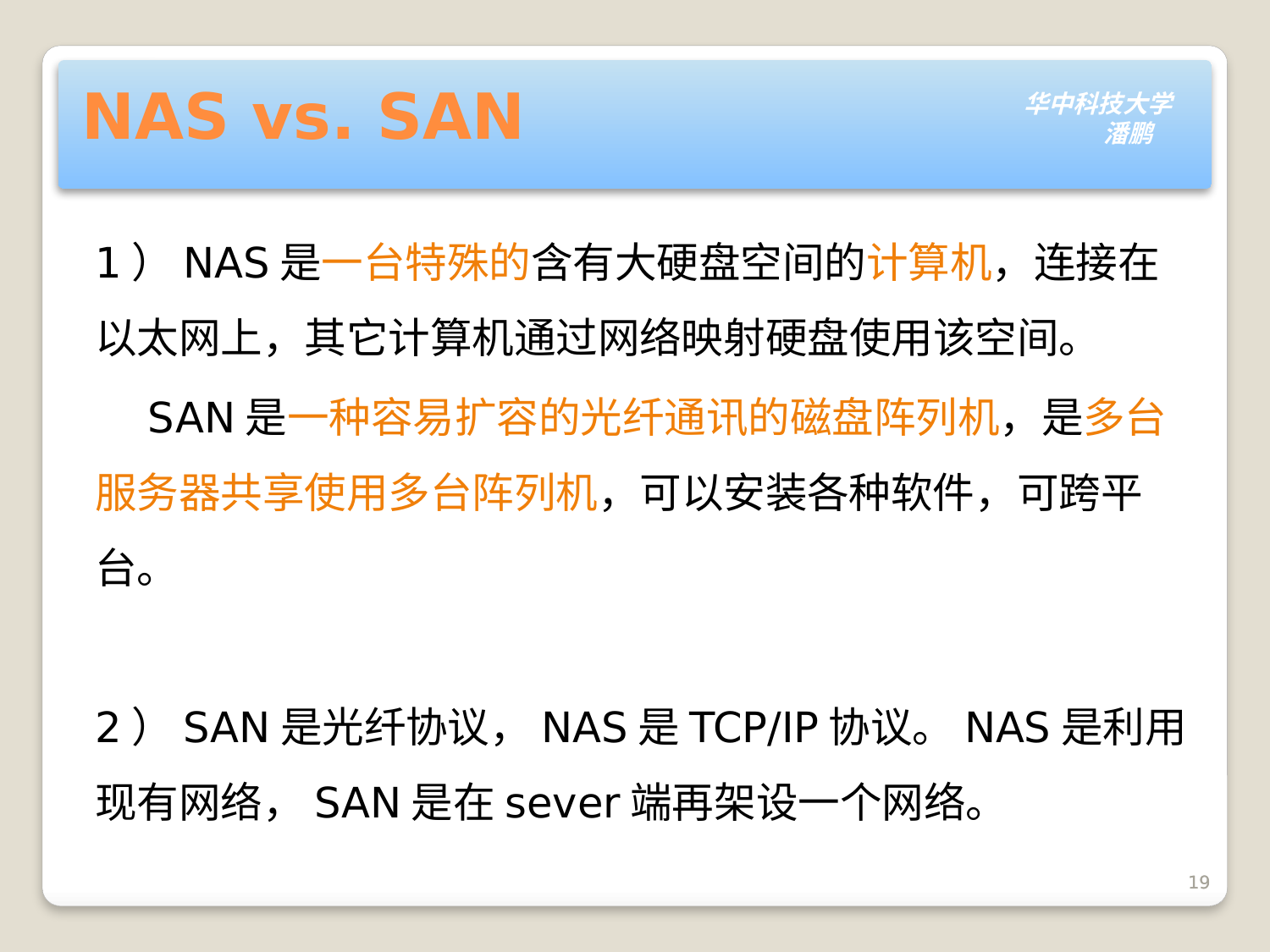

# NAS vs. SAN
1）NAS是一台特殊的含有大硬盘空间的计算机，连接在以太网上，其它计算机通过网络映射硬盘使用该空间。
    SAN是一种容易扩容的光纤通讯的磁盘阵列机，是多台服务器共享使用多台阵列机，可以安装各种软件，可跨平台。

2）SAN是光纤协议，NAS是TCP/IP协议。NAS是利用现有网络，SAN是在sever端再架设一个网络。
19
19